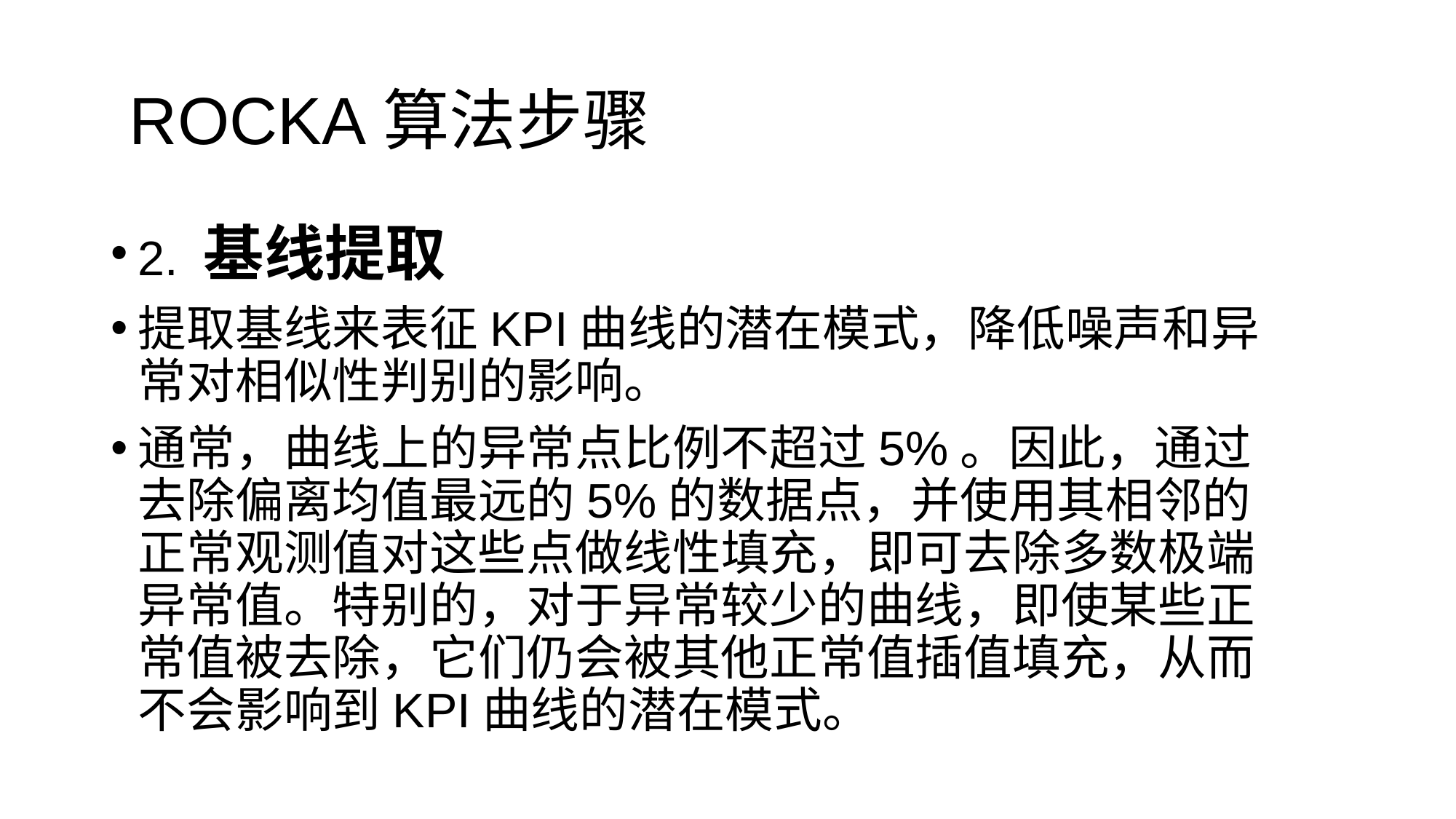

# ROCKA算法步骤
2. 基线提取
提取基线来表征KPI曲线的潜在模式，降低噪声和异常对相似性判别的影响。
通常，曲线上的异常点比例不超过5%。因此，通过去除偏离均值最远的5%的数据点，并使用其相邻的正常观测值对这些点做线性填充，即可去除多数极端异常值。特别的，对于异常较少的曲线，即使某些正常值被去除，它们仍会被其他正常值插值填充，从而不会影响到KPI曲线的潜在模式。